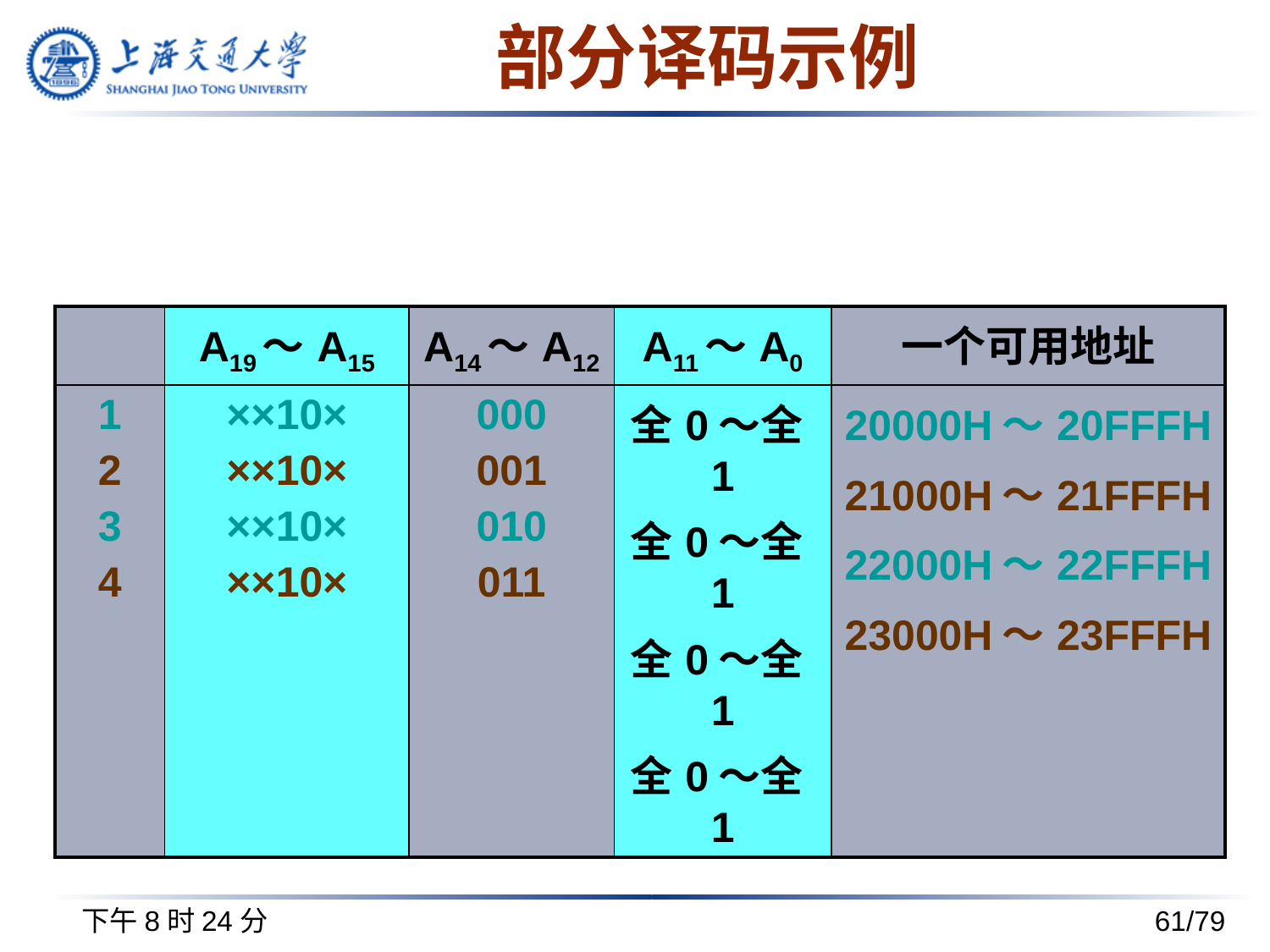

# 部分译码示例
|  | A19～ A15 | A14～ A12 | A11～A0 | 一个可用地址 |
| --- | --- | --- | --- | --- |
| 1 2 3 4 | ××10× ××10× ××10× ××10× | 000 001 010 011 | 全0～全1 全0～全1 全0～全1 全0～全1 | 20000H～20FFFH 21000H～21FFFH 22000H～22FFFH 23000H～23FFFH |
下午8时24分
61/79